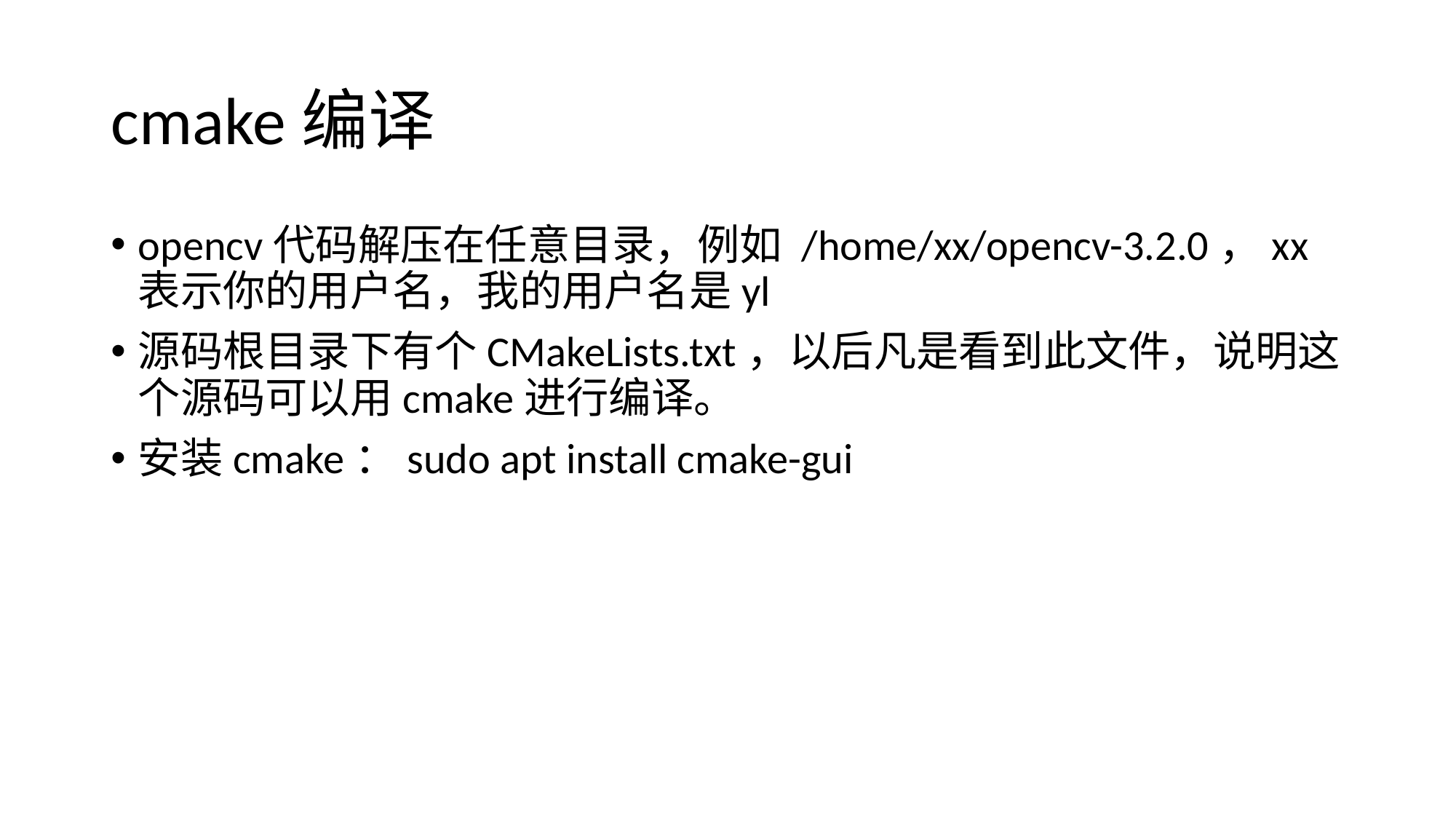

# cmake编译
opencv代码解压在任意目录，例如 /home/xx/opencv-3.2.0，xx表示你的用户名，我的用户名是yl
源码根目录下有个CMakeLists.txt，以后凡是看到此文件，说明这个源码可以用cmake进行编译。
安装cmake：sudo apt install cmake-gui